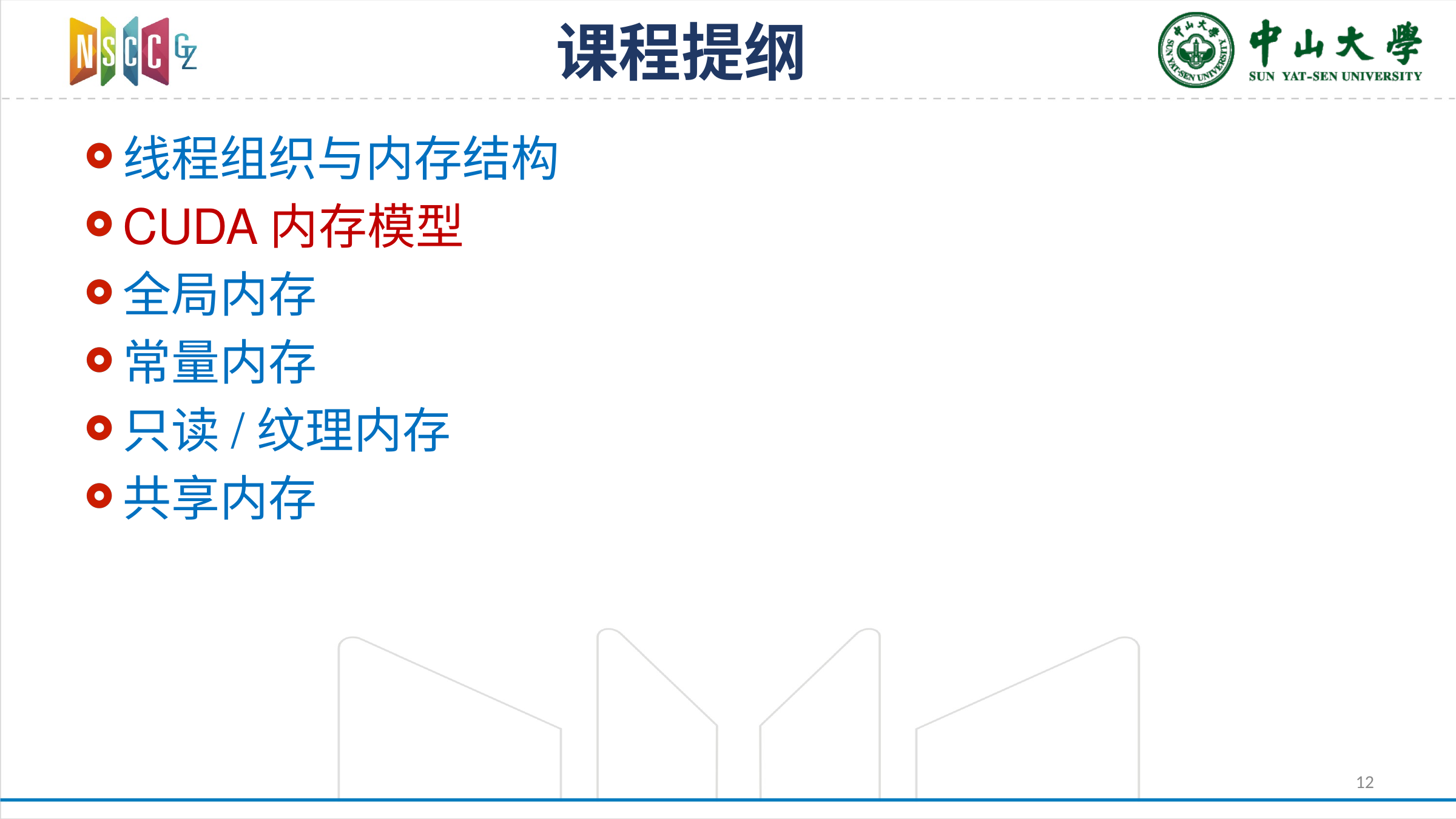

# 课程提纲
线程组织与内存结构
CUDA内存模型
全局内存
常量内存
只读/纹理内存
共享内存

12